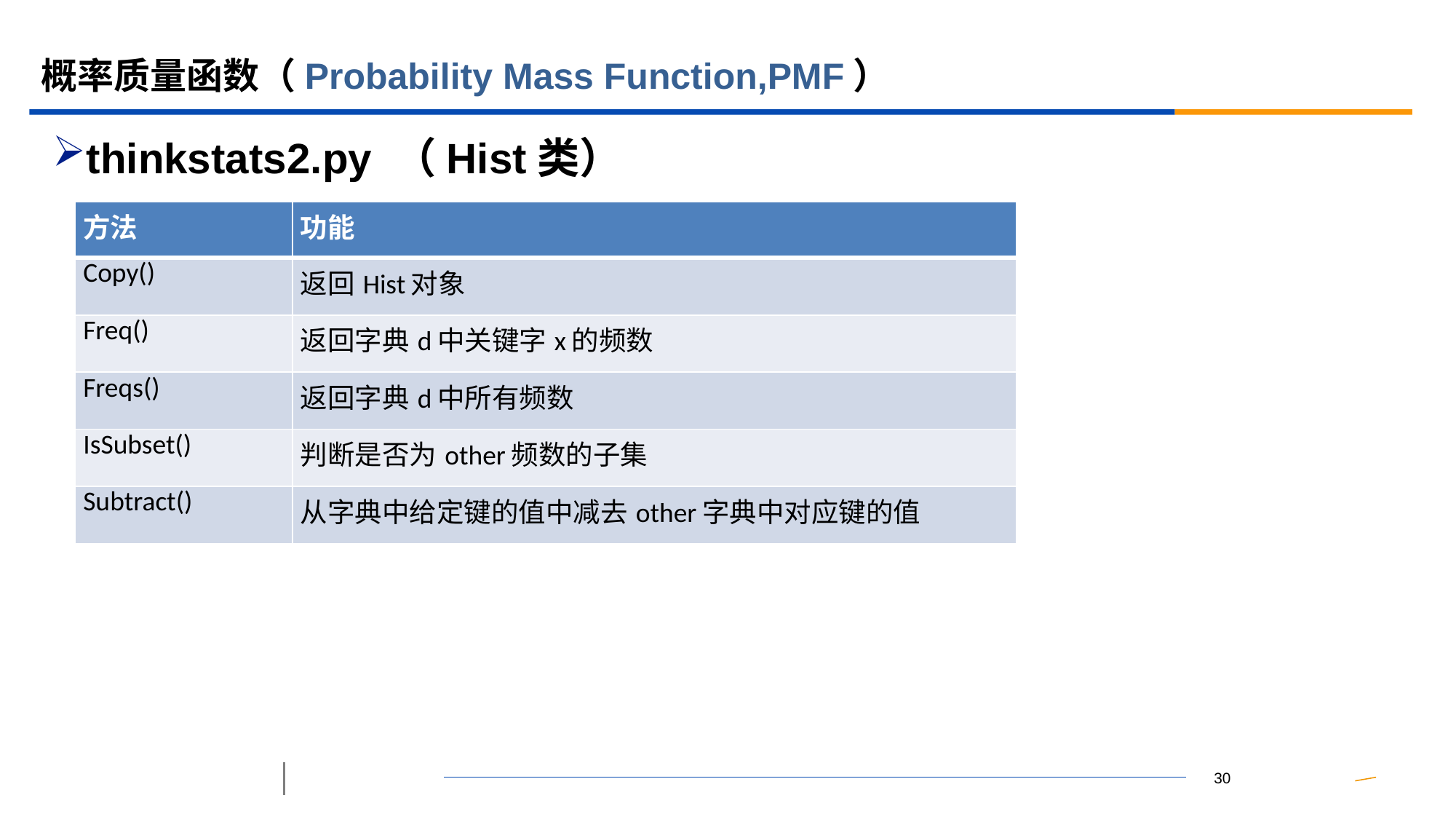

# 概率质量函数（Probability Mass Function,PMF）
thinkstats2.py （Hist类）

| 方法 | 功能 |
| --- | --- |
| Copy() | 返回Hist对象 |
| Freq() | 返回字典d中关键字x的频数 |
| Freqs() | 返回字典d中所有频数 |
| IsSubset() | 判断是否为other频数的子集 |
| Subtract() | 从字典中给定键的值中减去other字典中对应键的值 |